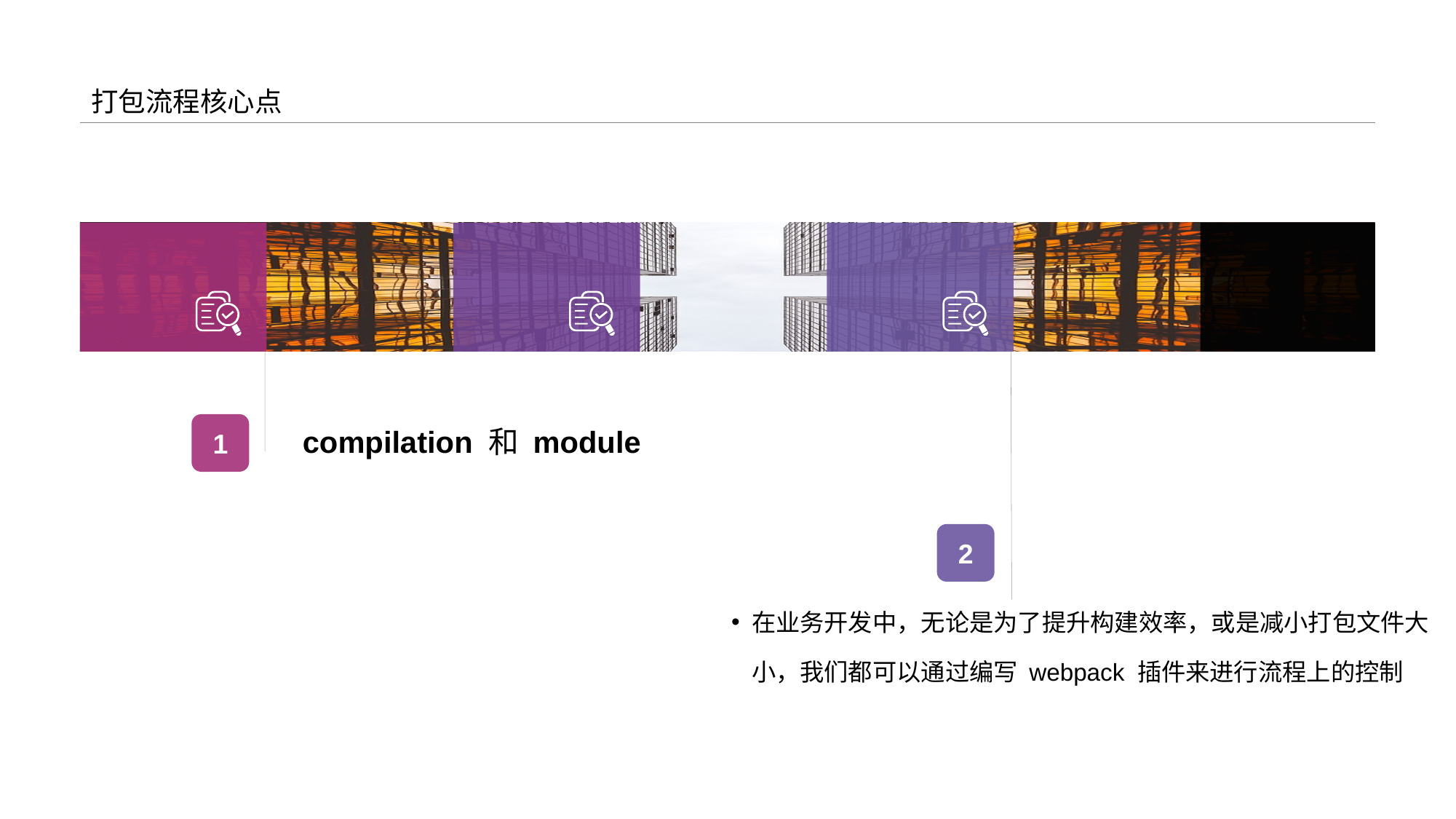

# 打包流程核心点

1

compilation 和 module
2
在业务开发中，无论是为了提升构建效率，或是减小打包文件大小，我们都可以通过编写 webpack 插件来进行流程上的控制
13